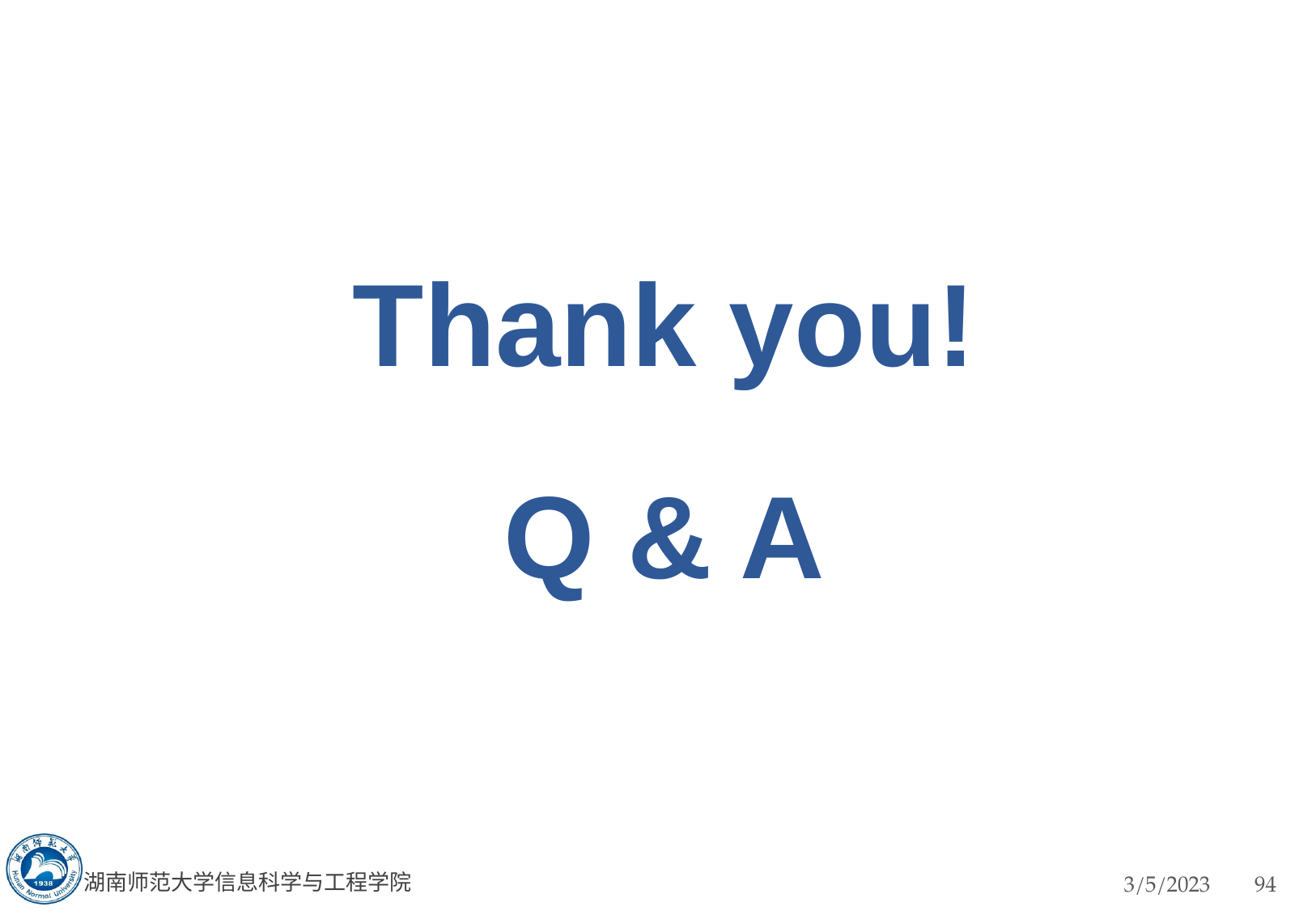

Thank you!

Q & A
湖南师范大学信息科学与工程学院
3/5/2023
94